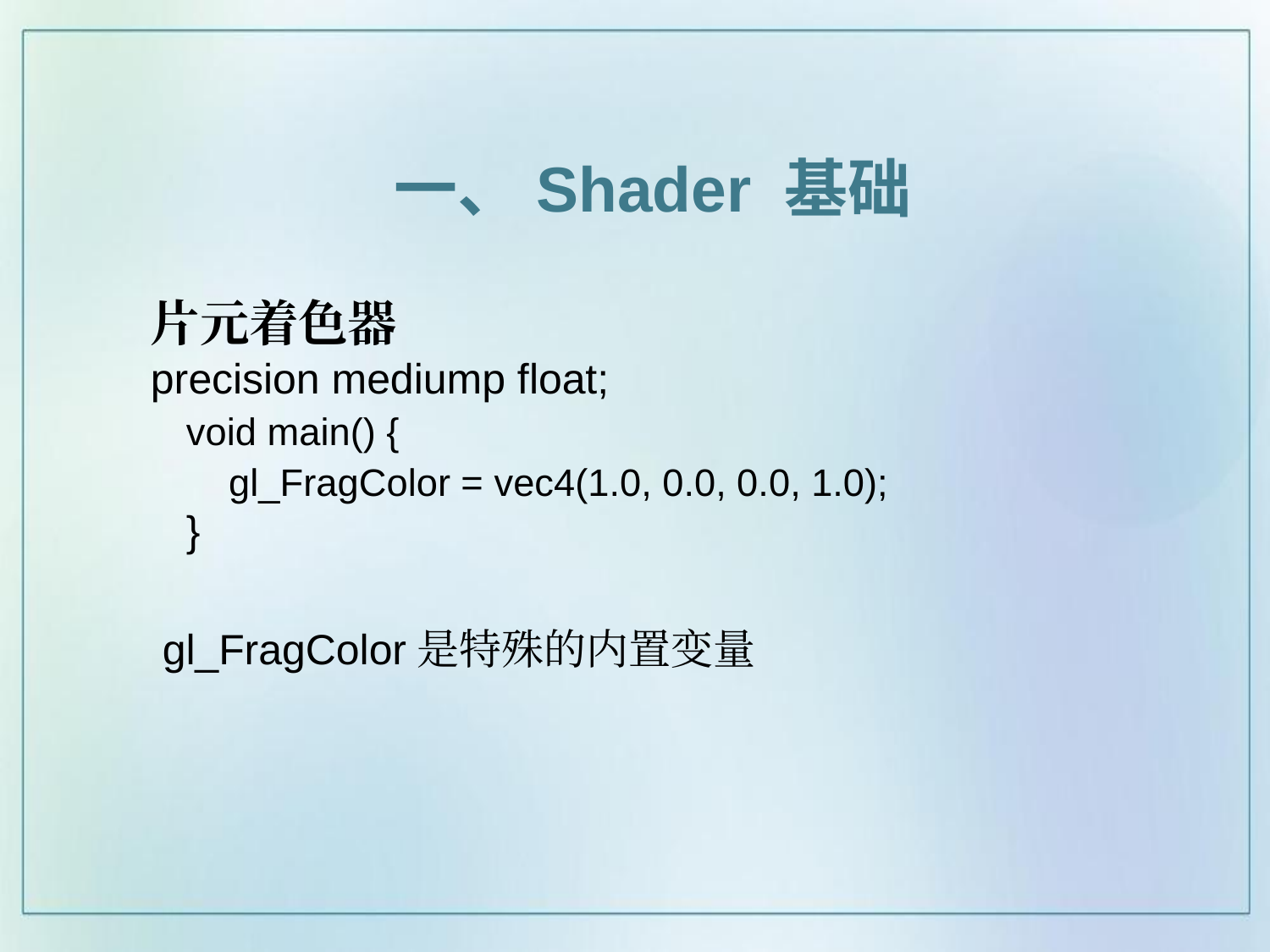

一、Shader 基础
片元着色器
precision mediump float;
void main() {
    gl_FragColor = vec4(1.0, 0.0, 0.0, 1.0);
   }
 gl_FragColor是特殊的内置变量